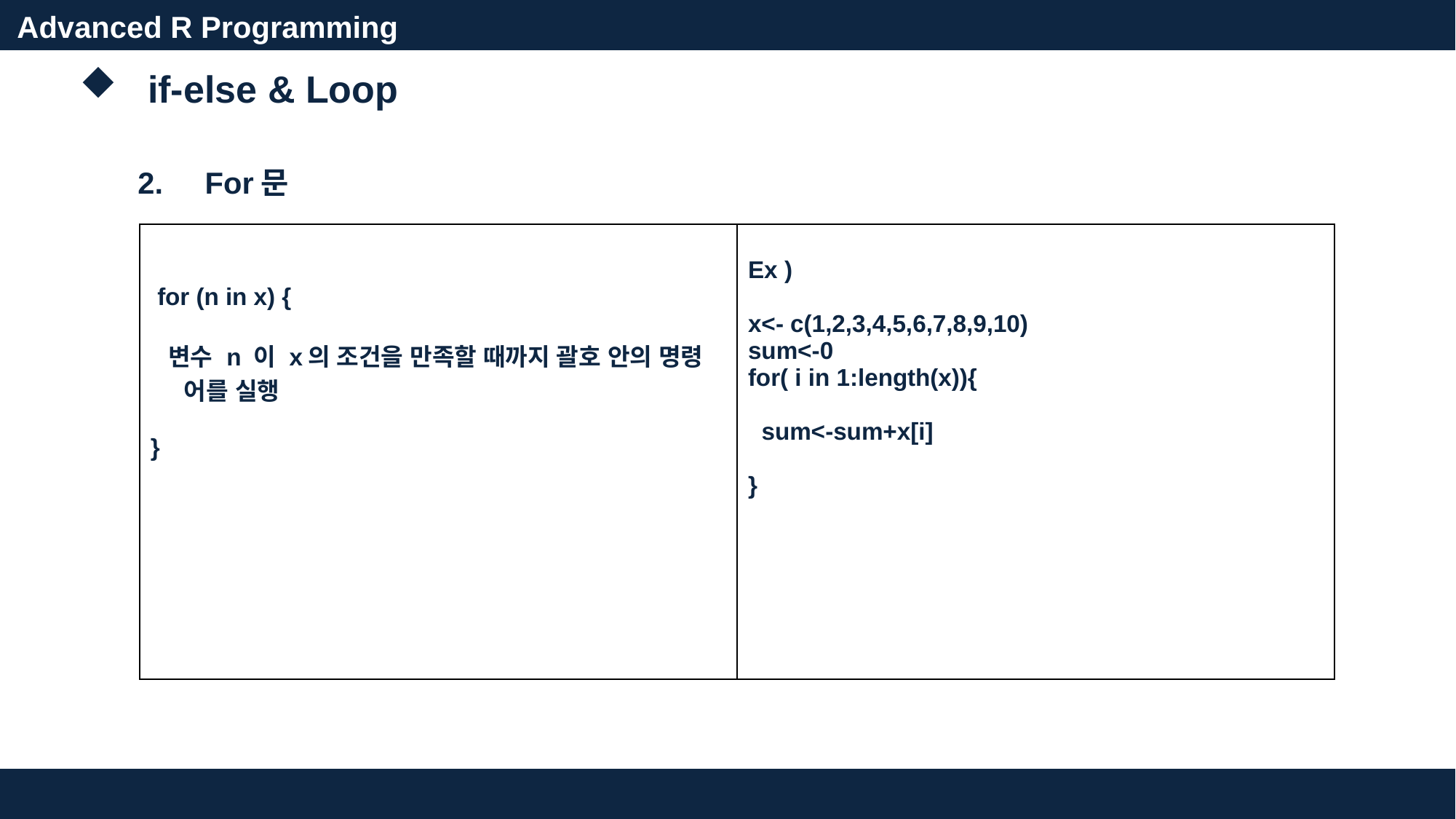

Advanced R Programming
if-else & Loop
2.     For문
| for (n in x) { 변수 n 이 x의 조건을 만족할 때까지 괄호 안의 명령 어를 실행 } | Ex ) x<- c(1,2,3,4,5,6,7,8,9,10) sum<-0 for( i in 1:length(x)){ sum<-sum+x[i] } |
| --- | --- |